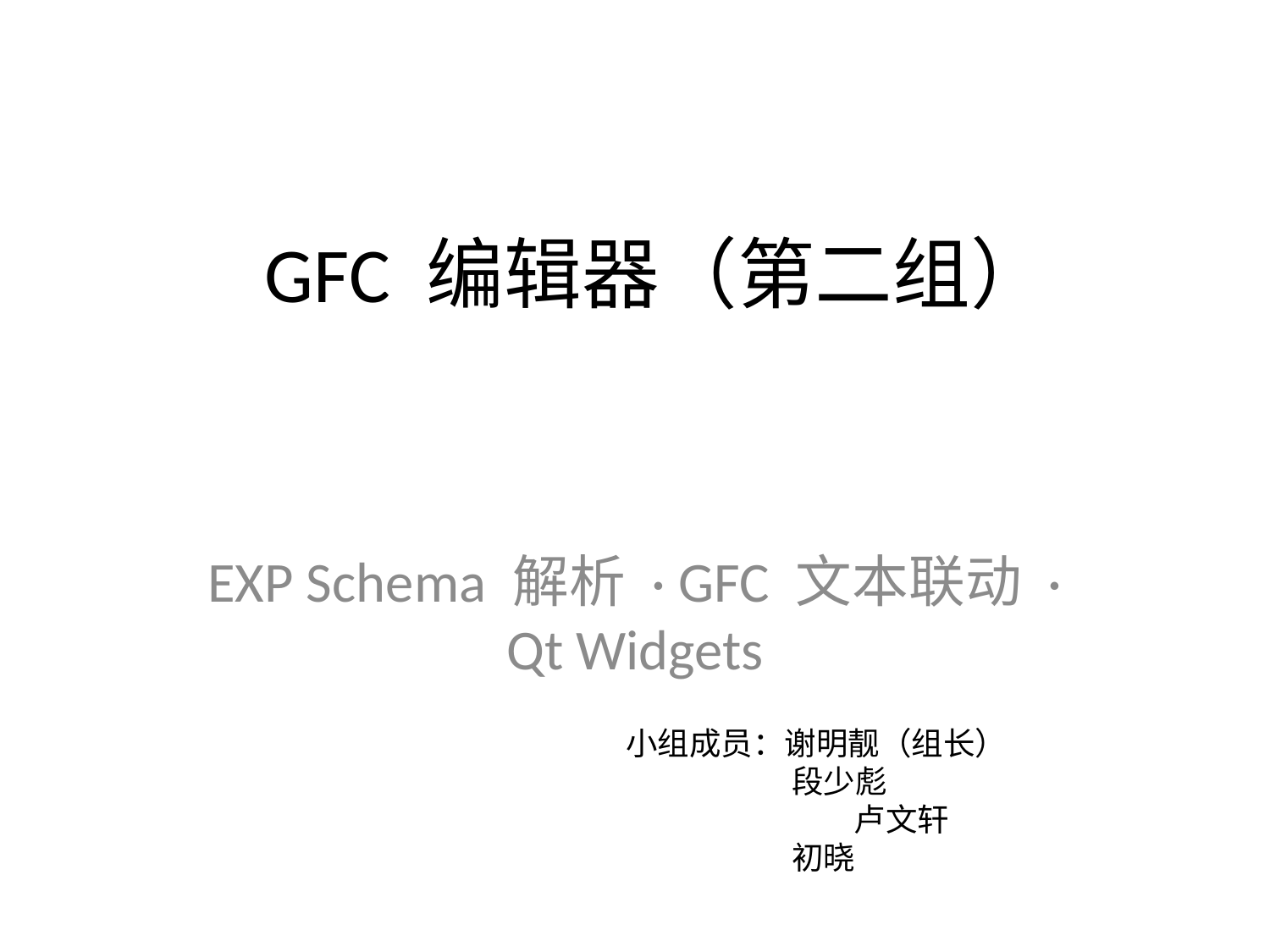

# GFC 编辑器（第二组）
EXP Schema 解析 · GFC 文本联动 · Qt Widgets
小组成员：谢明靓（组长）
                      段少彪
	             卢文轩
                      初晓